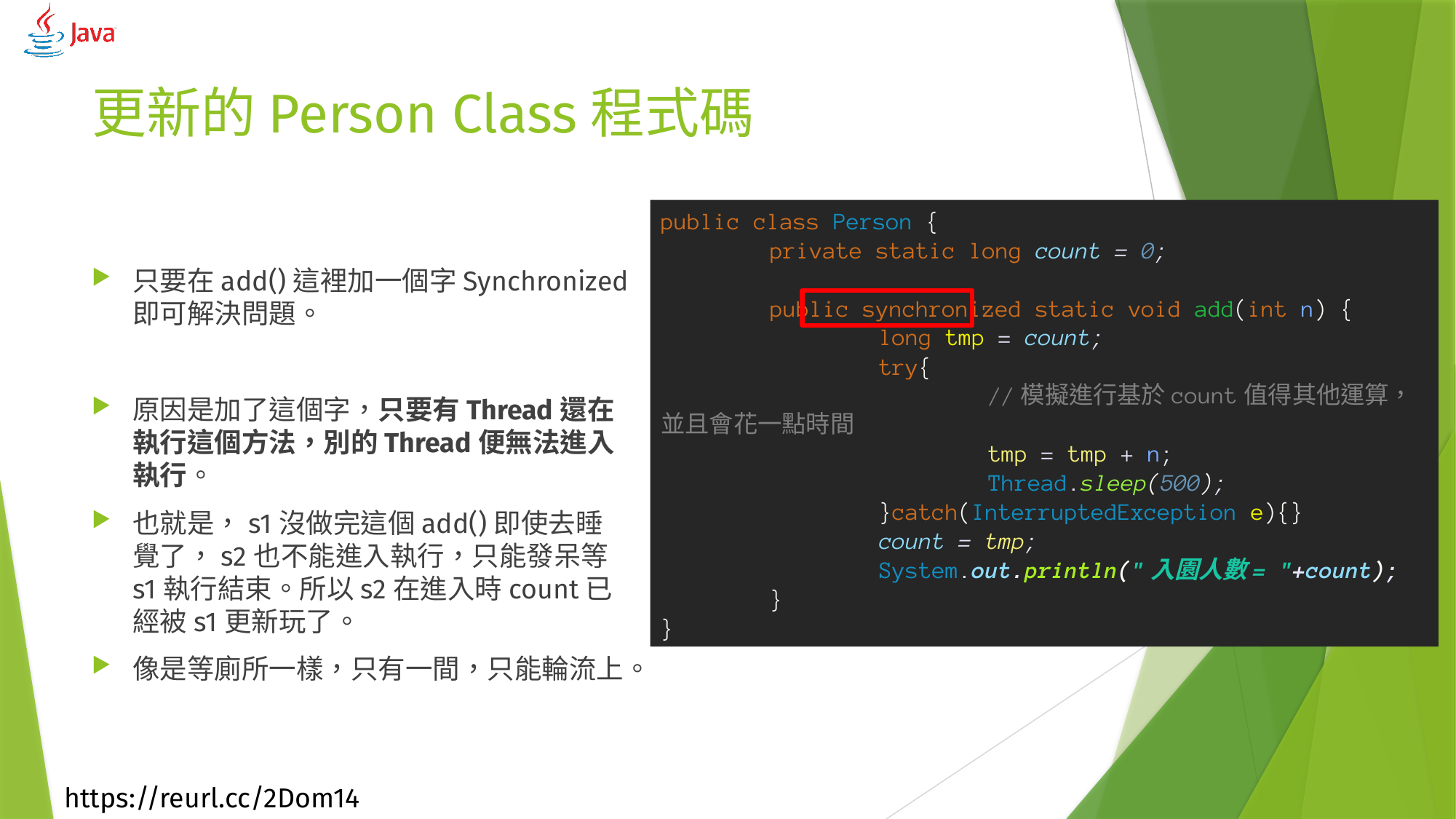

# 更新的Person Class程式碼
public class Person {
	private static long count = 0;

	public synchronized static void add(int n) {
		long tmp = count;
		try{
			//模擬進行基於count值得其他運算，並且會花一點時間
			tmp = tmp + n;
			Thread.sleep(500);
    		}catch(InterruptedException e){}
		count = tmp;
    		System.out.println("入園人數= "+count);
	}
}
只要在add()這裡加一個字Synchronized即可解決問題。

原因是加了這個字，只要有Thread還在執行這個方法，別的Thread便無法進入執行。
也就是，s1沒做完這個add()即使去睡覺了，s2也不能進入執行，只能發呆等s1執行結束。所以s2在進入時count已經被s1更新玩了。
像是等廁所一樣，只有一間，只能輪流上。